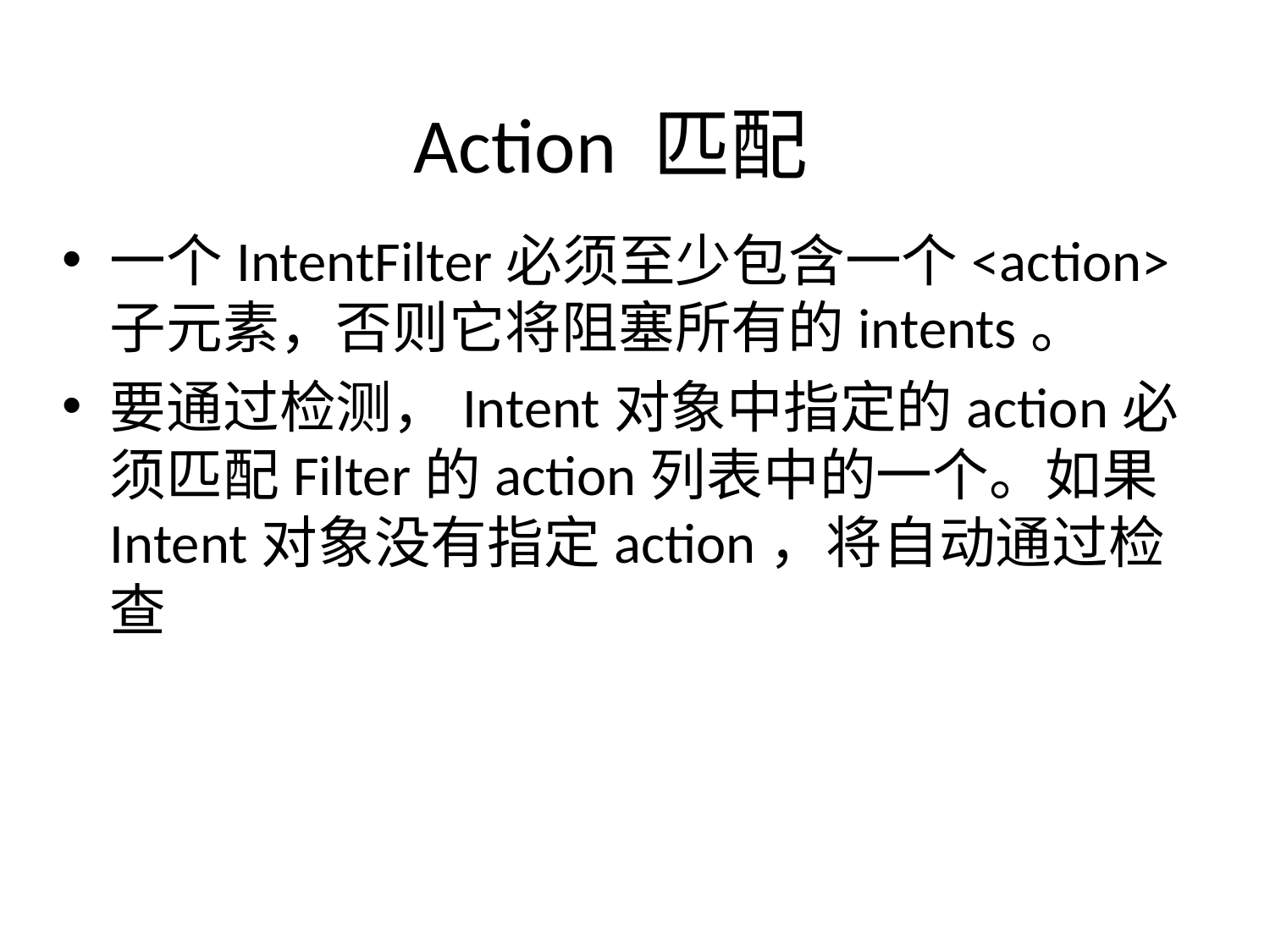

# Action 匹配
一个IntentFilter必须至少包含一个<action>子元素，否则它将阻塞所有的intents。
要通过检测，Intent对象中指定的action必须匹配Filter的action列表中的一个。如果Intent对象没有指定action，将自动通过检查